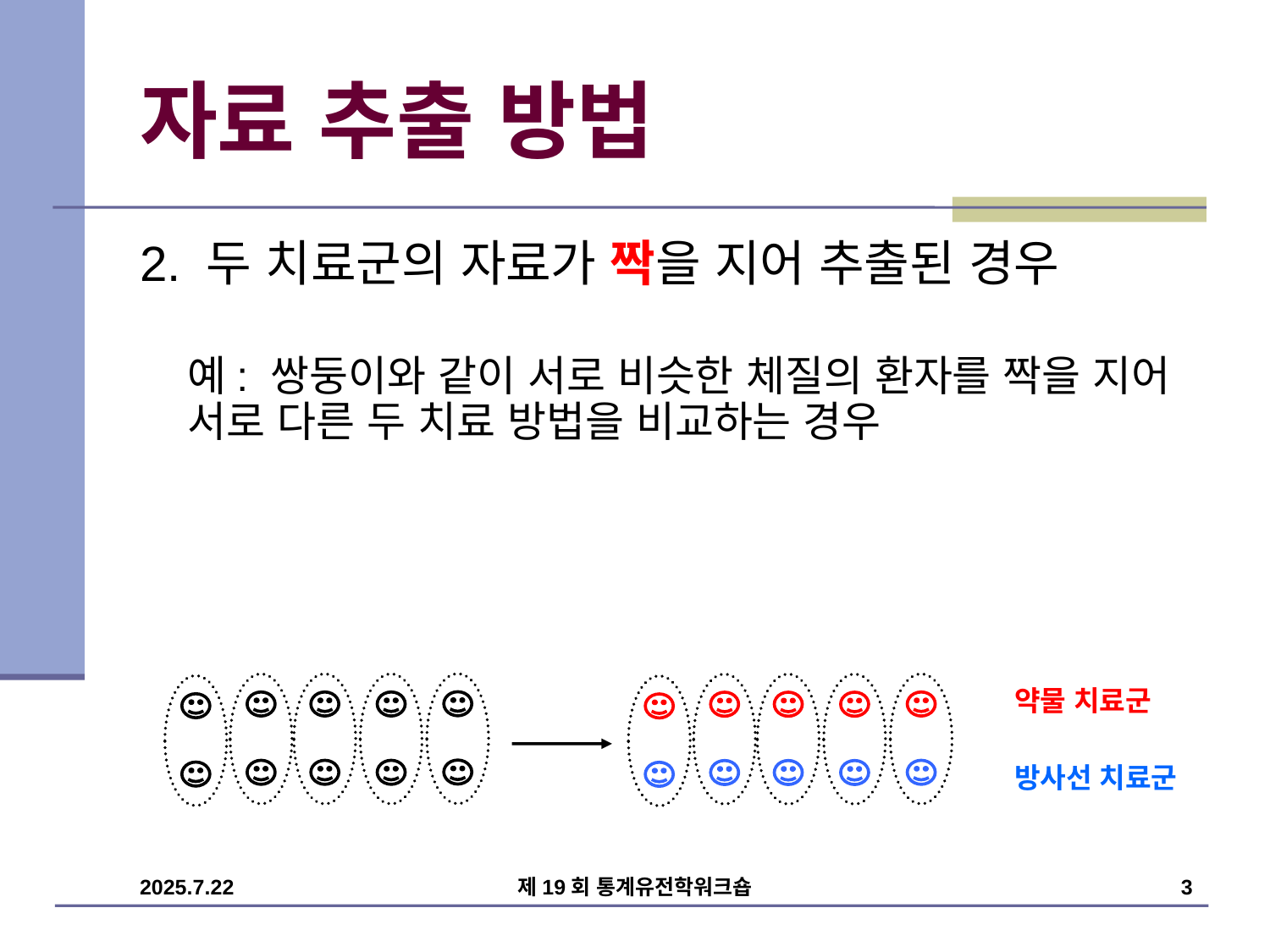

# 자료 추출 방법
2. 두 치료군의 자료가 짝을 지어 추출된 경우
예: 쌍둥이와 같이 서로 비슷한 체질의 환자를 짝을 지어 서로 다른 두 치료 방법을 비교하는 경우

약물 치료군
방사선 치료군

2025.7.22
제19회 통계유전학워크숍
3